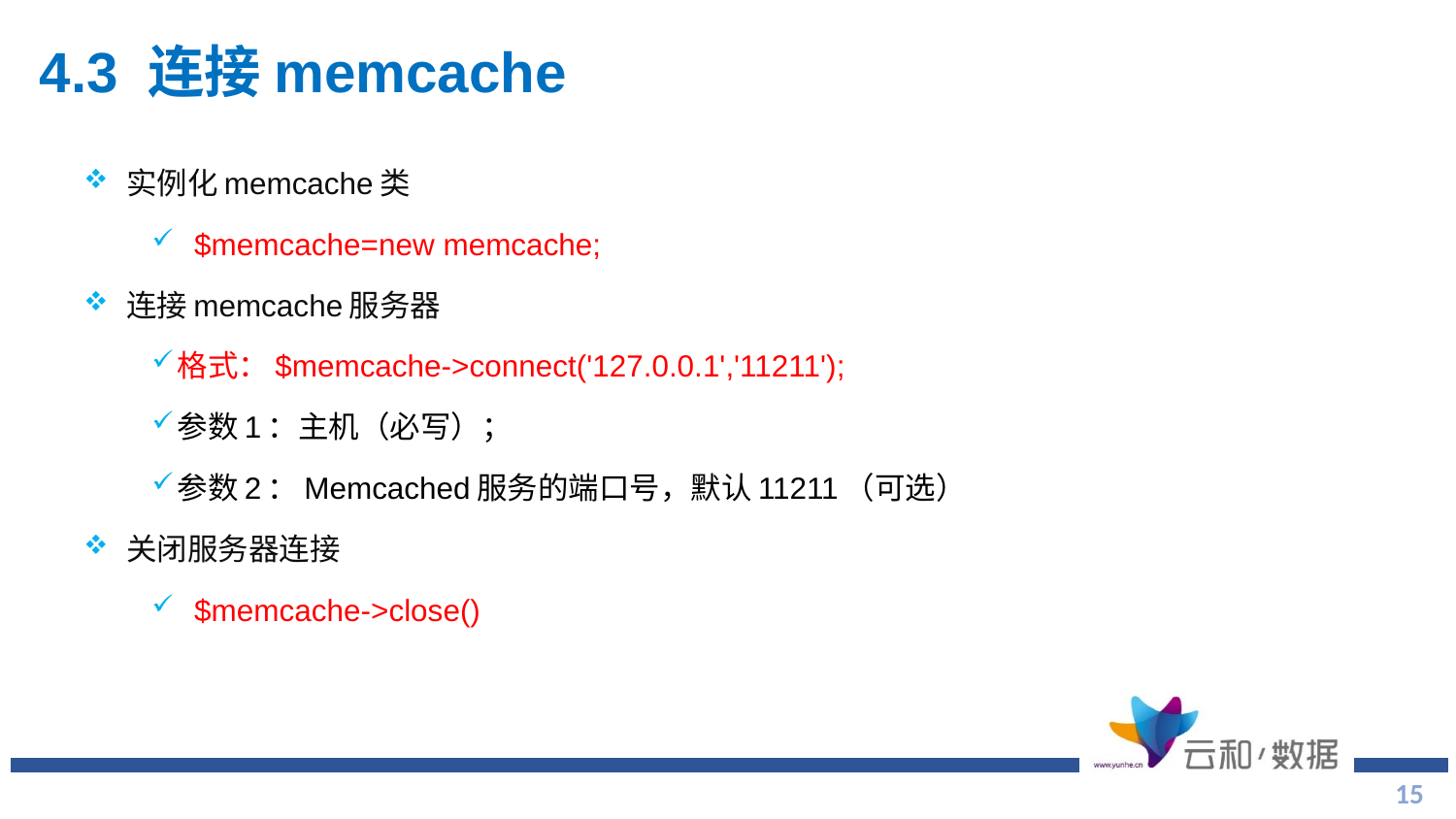

# 4.3 连接memcache
实例化memcache类
$memcache=new memcache;
连接memcache服务器
格式：$memcache->connect('127.0.0.1','11211');
参数1：主机（必写）；
参数2：Memcached服务的端口号，默认11211（可选）
关闭服务器连接
$memcache->close()

15